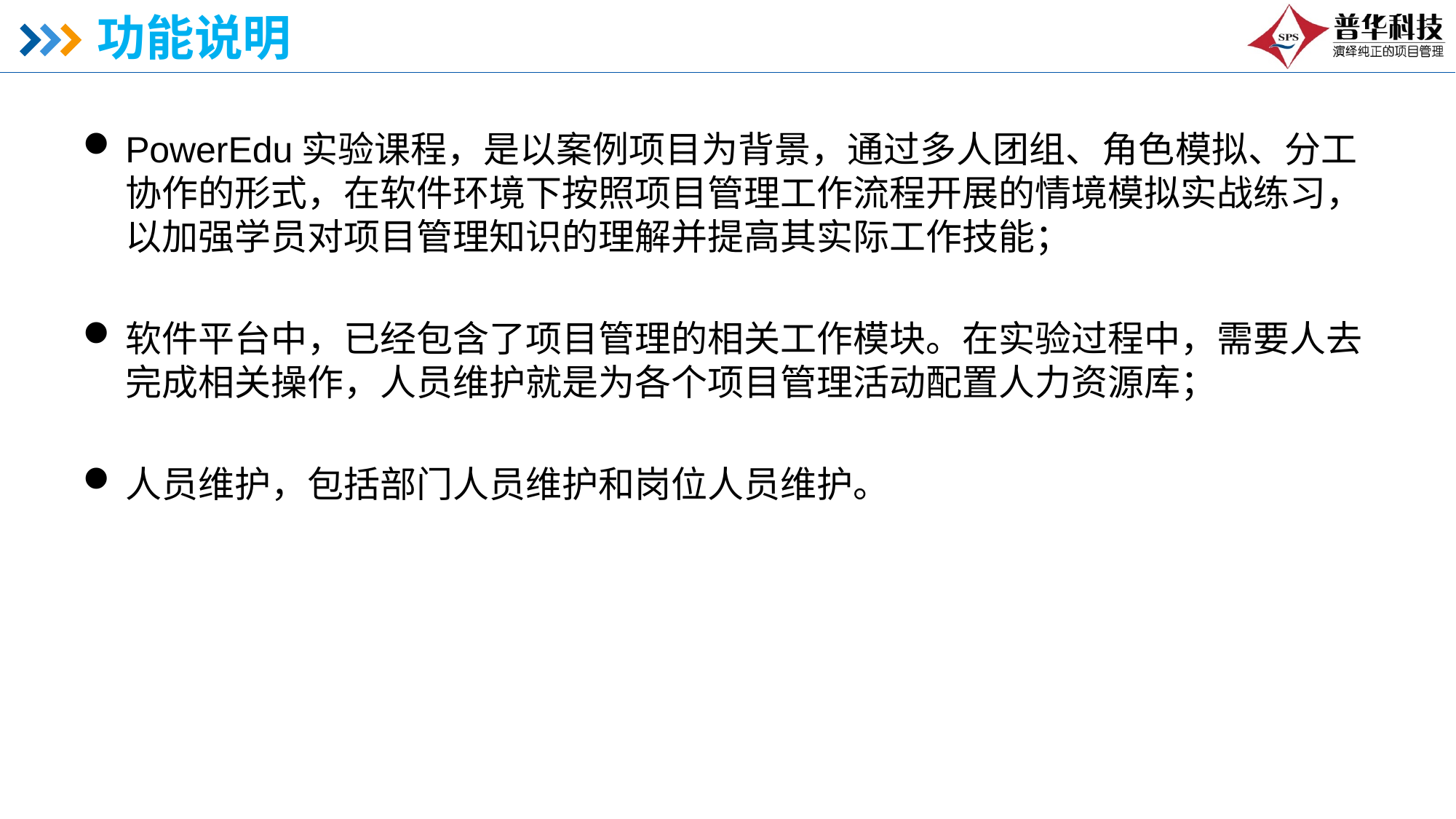

# 功能说明

PowerEdu实验课程，是以案例项目为背景，通过多人团组、角色模拟、分工协作的形式，在软件环境下按照项目管理工作流程开展的情境模拟实战练习，以加强学员对项目管理知识的理解并提高其实际工作技能；

软件平台中，已经包含了项目管理的相关工作模块。在实验过程中，需要人去完成相关操作，人员维护就是为各个项目管理活动配置人力资源库；

人员维护，包括部门人员维护和岗位人员维护。